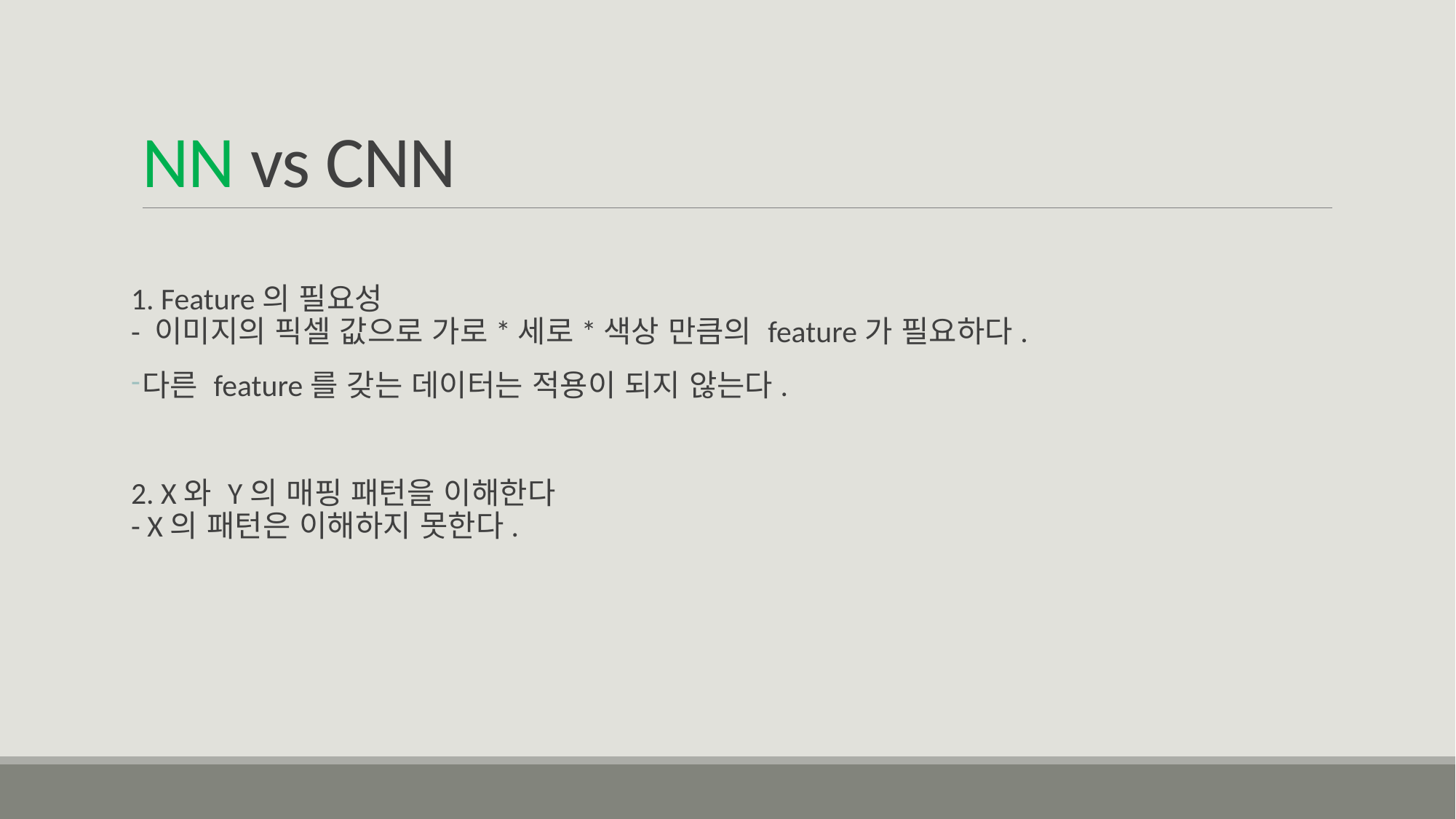

# NN vs CNN

1. Feature의 필요성
- 이미지의 픽셀 값으로 가로*세로*색상 만큼의 feature가 필요하다.
다른 feature를 갖는 데이터는 적용이 되지 않는다.

2. X와 Y의 매핑 패턴을 이해한다
- X의 패턴은 이해하지 못한다.